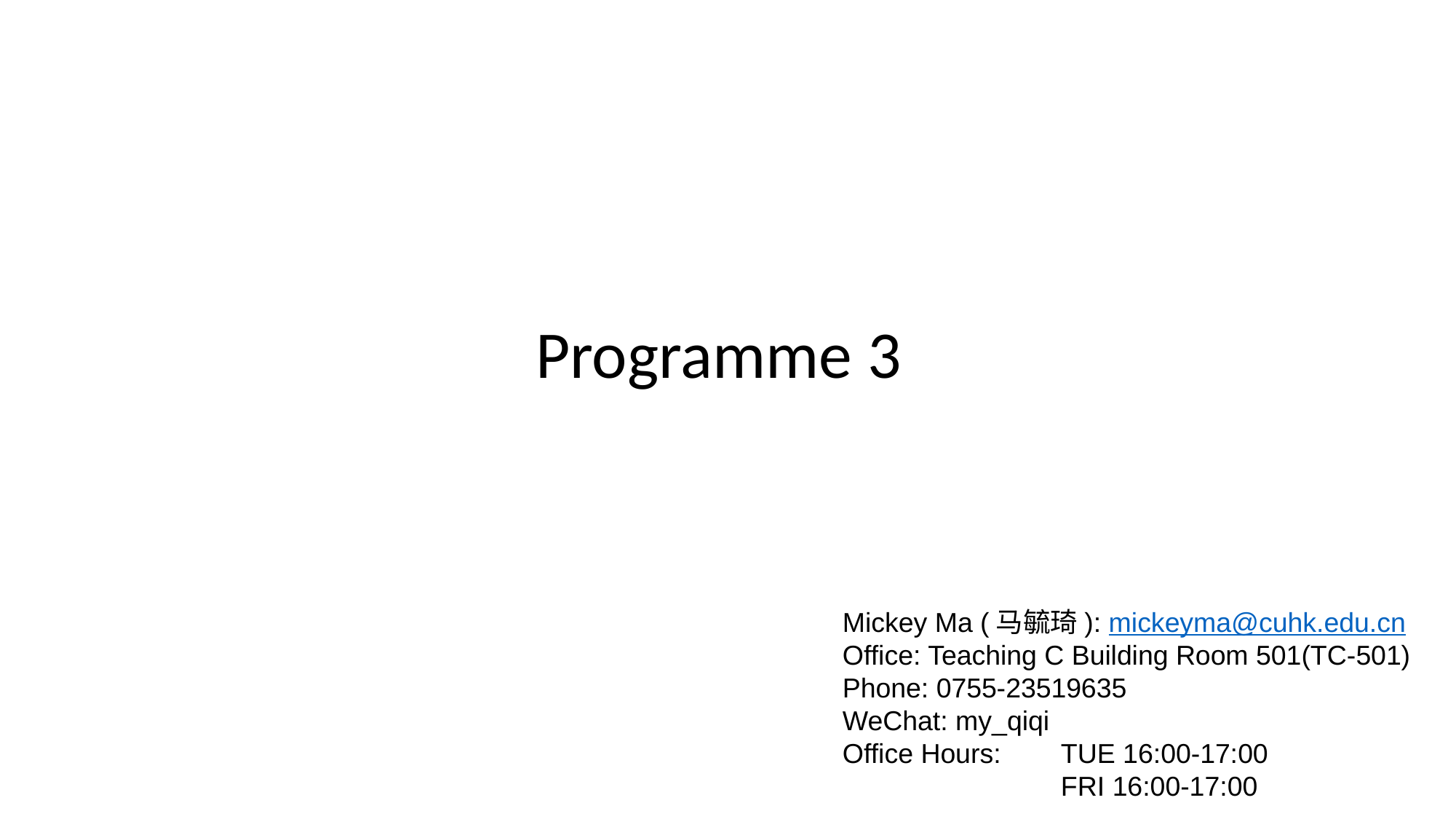

# Programme 3
Mickey Ma (马毓琦): mickeyma@cuhk.edu.cn
Office: Teaching C Building Room 501(TC-501)
Phone: 0755-23519635
WeChat: my_qiqi
Office Hours: 	TUE 16:00-17:00
		FRI 16:00-17:00